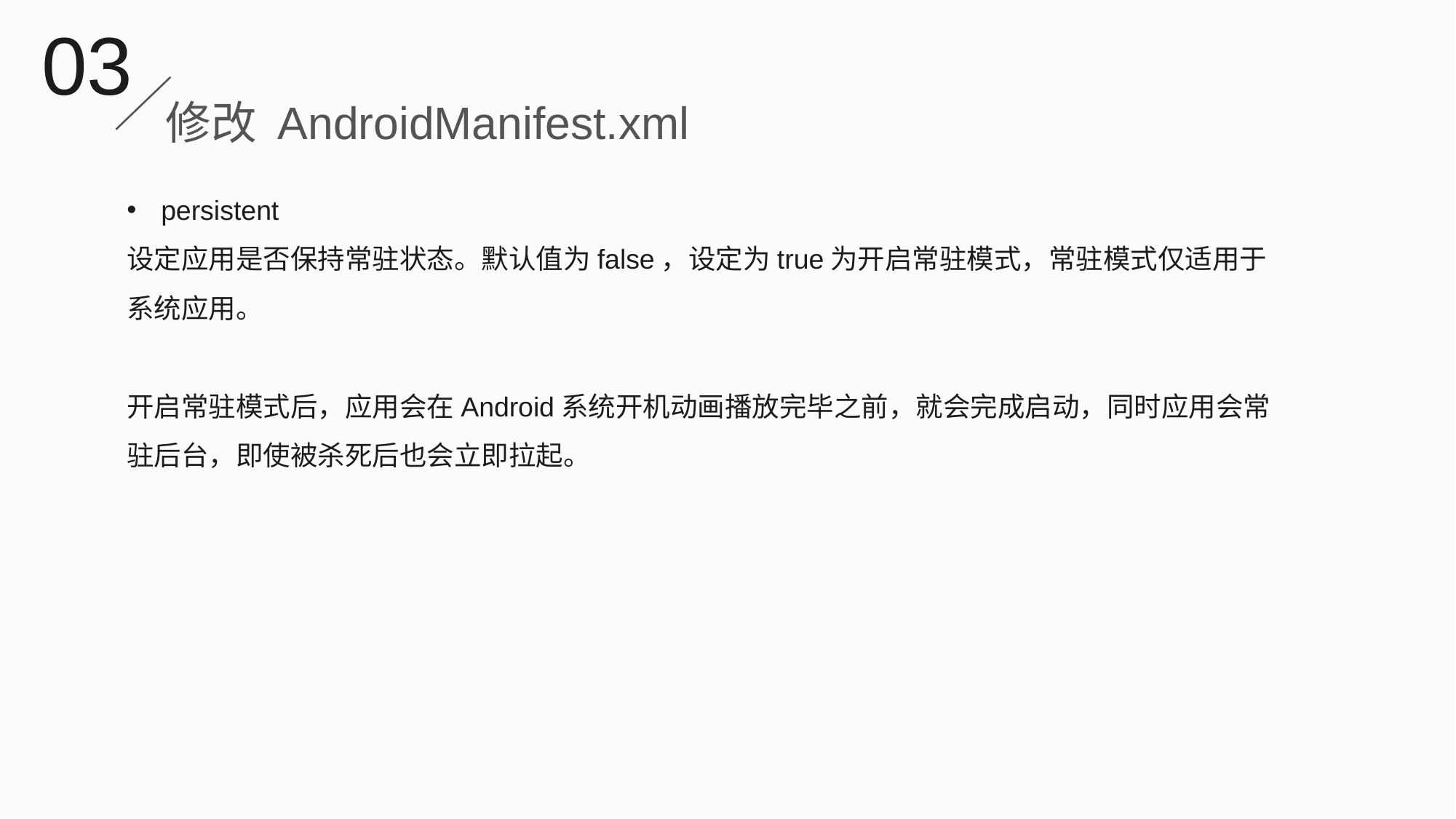

03
修改 AndroidManifest.xml
persistent
设定应用是否保持常驻状态。默认值为false，设定为true为开启常驻模式，常驻模式仅适用于系统应用。

开启常驻模式后，应用会在Android系统开机动画播放完毕之前，就会完成启动，同时应用会常驻后台，即使被杀死后也会立即拉起。